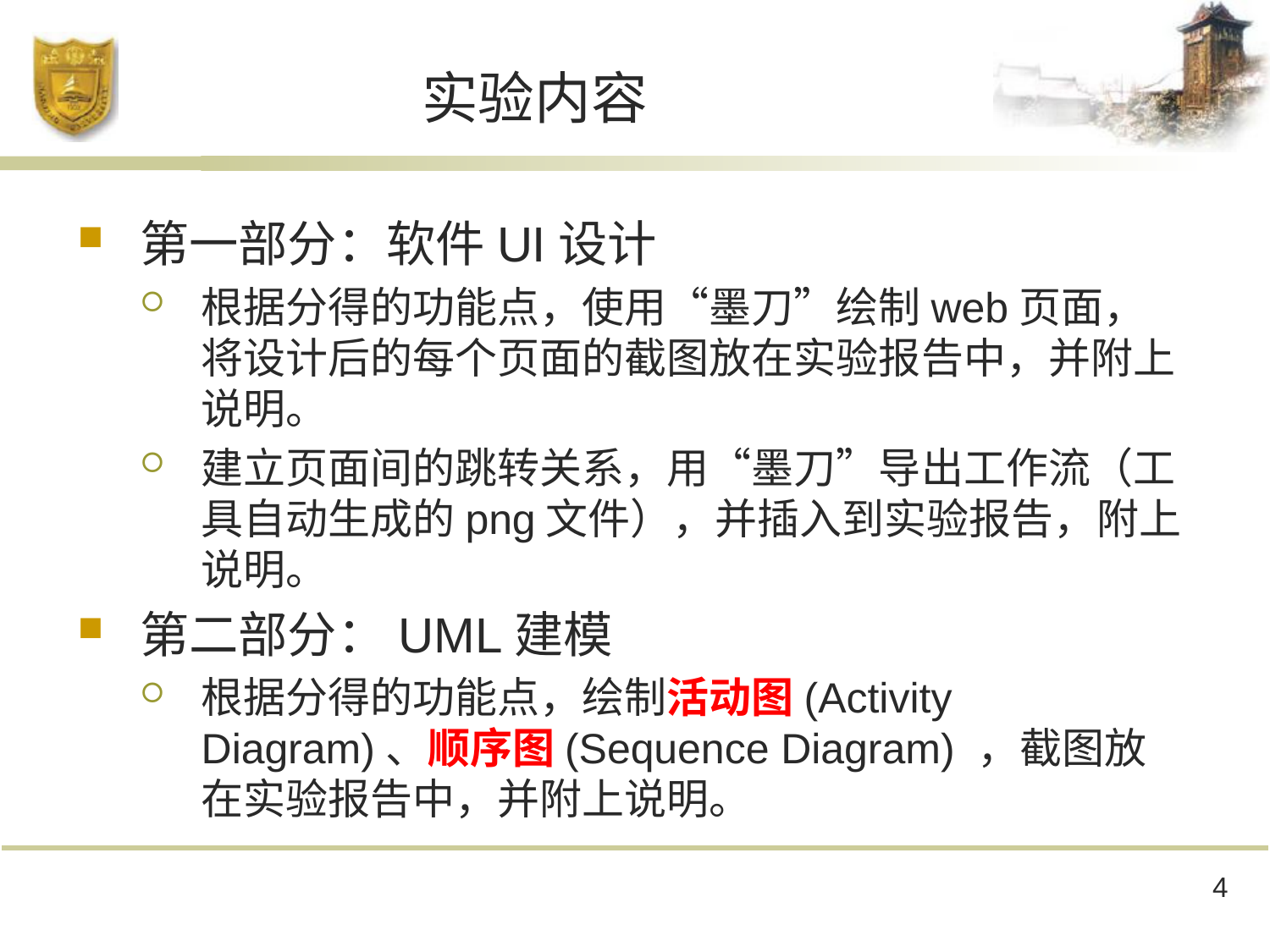

# 实验内容
第一部分：软件UI设计
根据分得的功能点，使用“墨刀”绘制web页面，将设计后的每个页面的截图放在实验报告中，并附上说明。
建立页面间的跳转关系，用“墨刀”导出工作流（工具自动生成的png文件），并插入到实验报告，附上说明。
第二部分：UML建模
根据分得的功能点，绘制活动图(Activity Diagram)、顺序图(Sequence Diagram) ，截图放在实验报告中，并附上说明。

4